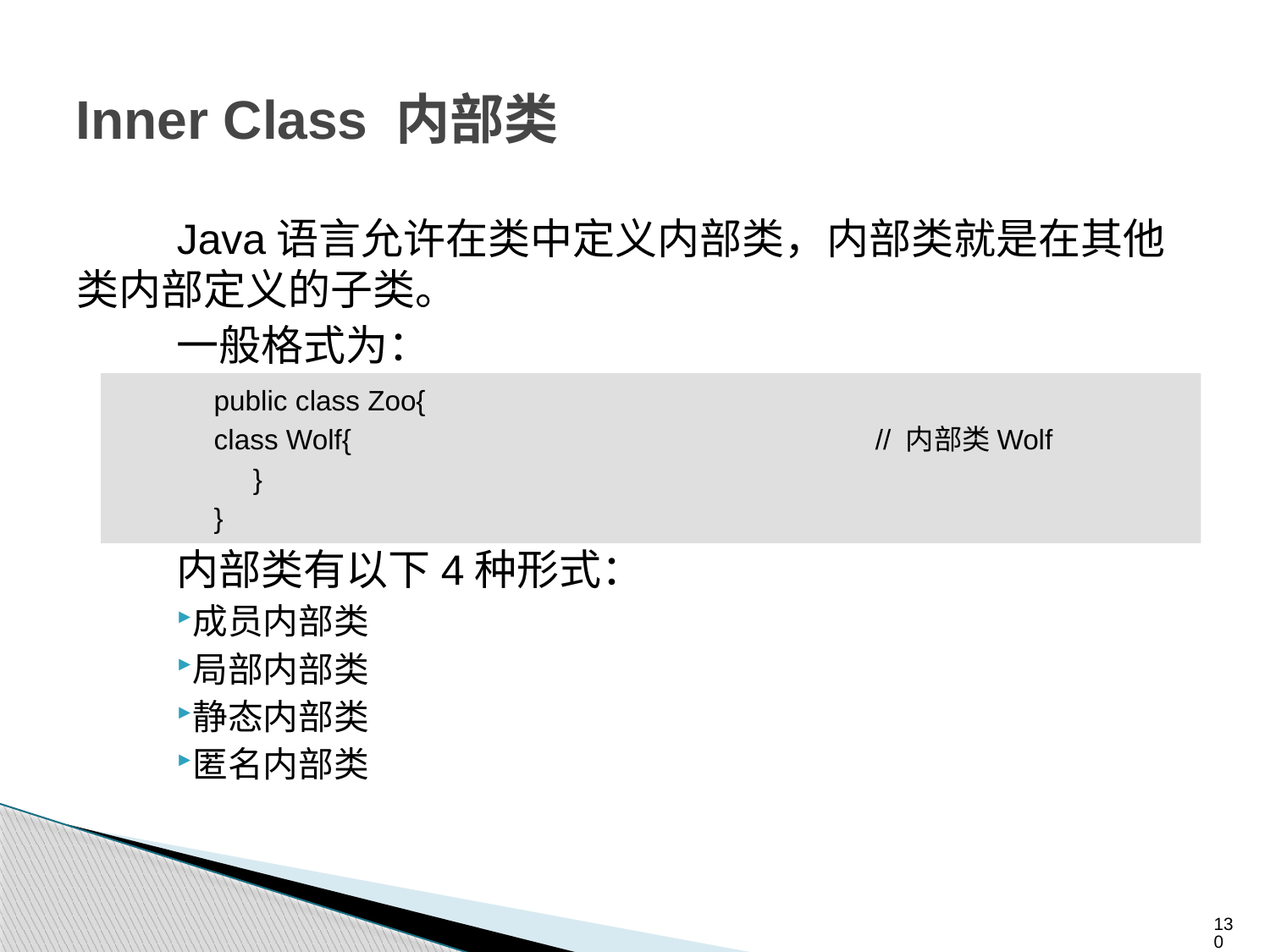

# Inner Class 内部类
Java语言允许在类中定义内部类，内部类就是在其他类内部定义的子类。
一般格式为：

内部类有以下4种形式：
成员内部类
局部内部类
静态内部类
匿名内部类
public class Zoo{
class Wolf{					// 内部类Wolf
     }
}
130